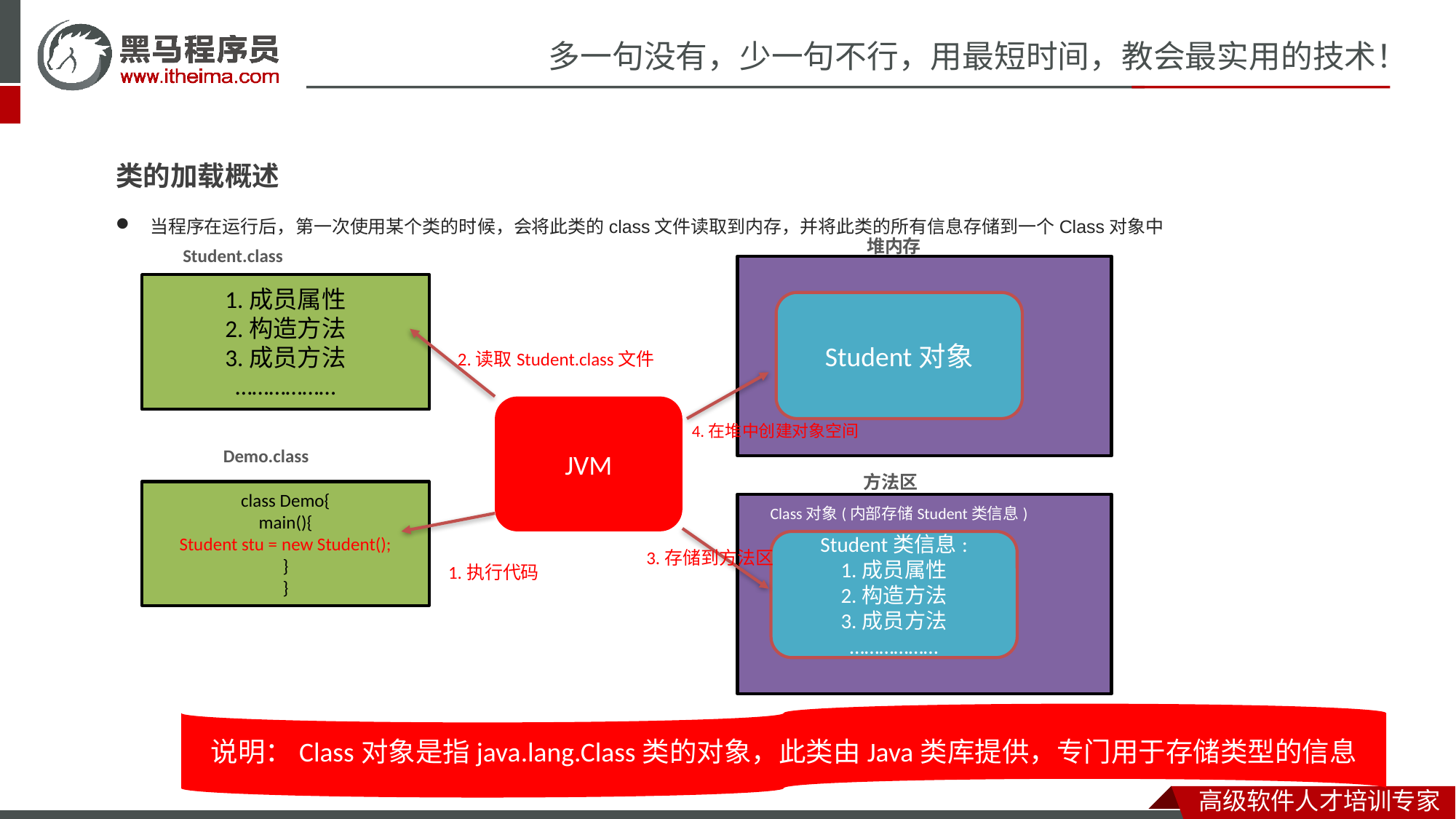

类的加载概述
当程序在运行后，第一次使用某个类的时候，会将此类的class文件读取到内存，并将此类的所有信息存储到一个Class对象中
堆内存
Student.class

1.成员属性
2.构造方法
3.成员方法
………………
Student对象
2.读取Student.class文件
JVM
4.在堆中创建对象空间
Demo.class
方法区
class Demo{
main(){
Student stu = new Student();
}
}

Class对象(内部存储Student类信息)
Student类信息:
1.成员属性
2.构造方法
3.成员方法
………………
3.存储到方法区
1.执行代码
说明：Class对象是指java.lang.Class类的对象，此类由Java类库提供，专门用于存储类型的信息